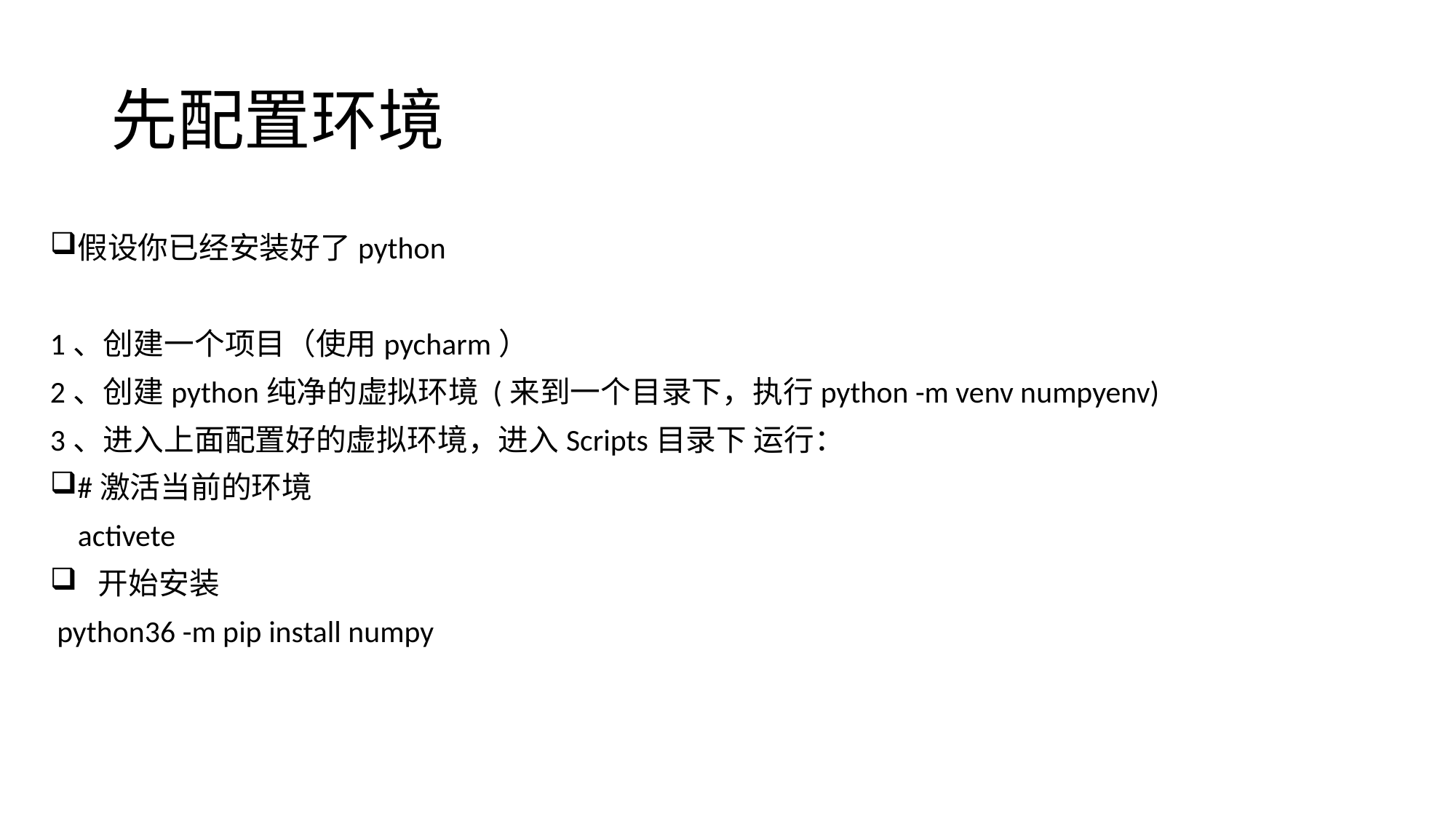

# 先配置环境

假设你已经安装好了python

1、创建一个项目（使用pycharm）
2、创建python纯净的虚拟环境 (来到一个目录下，执行python -m venv numpyenv)
3、进入上面配置好的虚拟环境，进入Scripts目录下 运行：
#激活当前的环境
    activete
  开始安装
 python36 -m pip install numpy